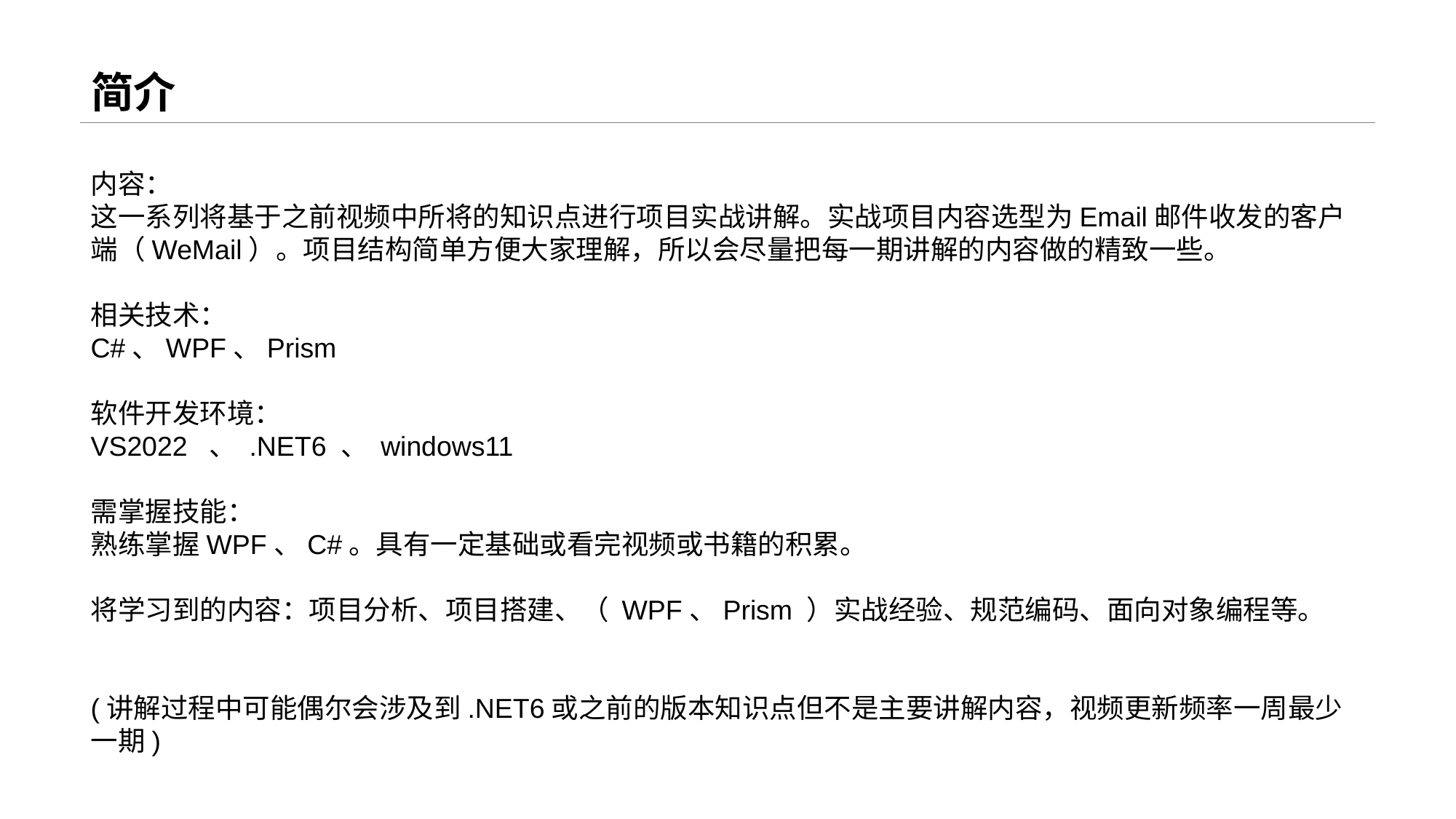

# 简介
内容：
这一系列将基于之前视频中所将的知识点进行项目实战讲解。实战项目内容选型为Email邮件收发的客户端（WeMail）。项目结构简单方便大家理解，所以会尽量把每一期讲解的内容做的精致一些。

相关技术：
C#、WPF、Prism

软件开发环境：
VS2022  、 .NET6 、 windows11

需掌握技能：
熟练掌握WPF、C#。具有一定基础或看完视频或书籍的积累。

将学习到的内容：项目分析、项目搭建、（ WPF、Prism ）实战经验、规范编码、面向对象编程等。

(讲解过程中可能偶尔会涉及到.NET6或之前的版本知识点但不是主要讲解内容，视频更新频率一周最少一期)